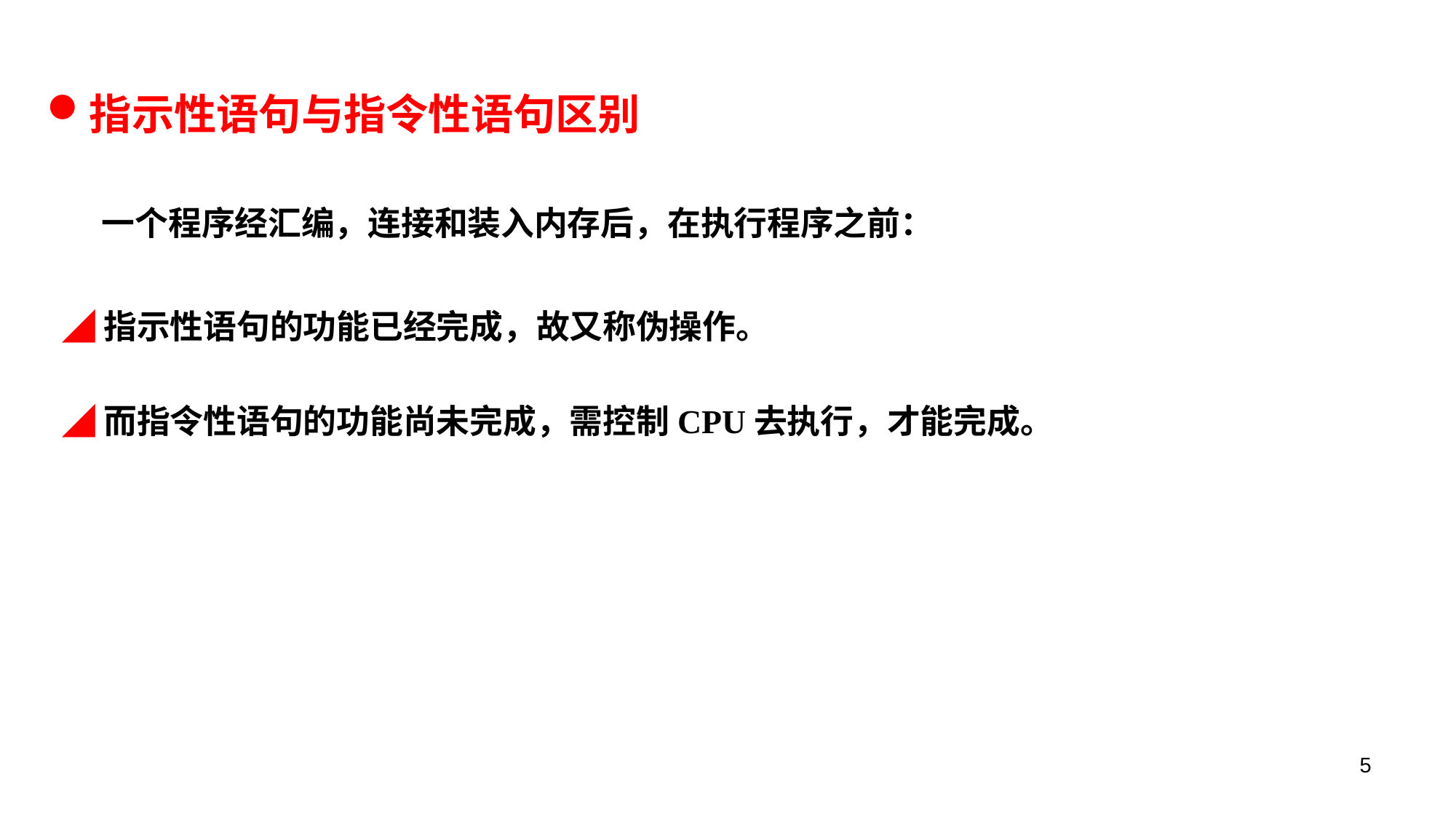

指示性语句与指令性语句区别
一个程序经汇编，连接和装入内存后，在执行程序之前：
  ◢指示性语句的功能已经完成，故又称伪操作。
  ◢而指令性语句的功能尚未完成，需控制CPU去执行，才能完成。
5